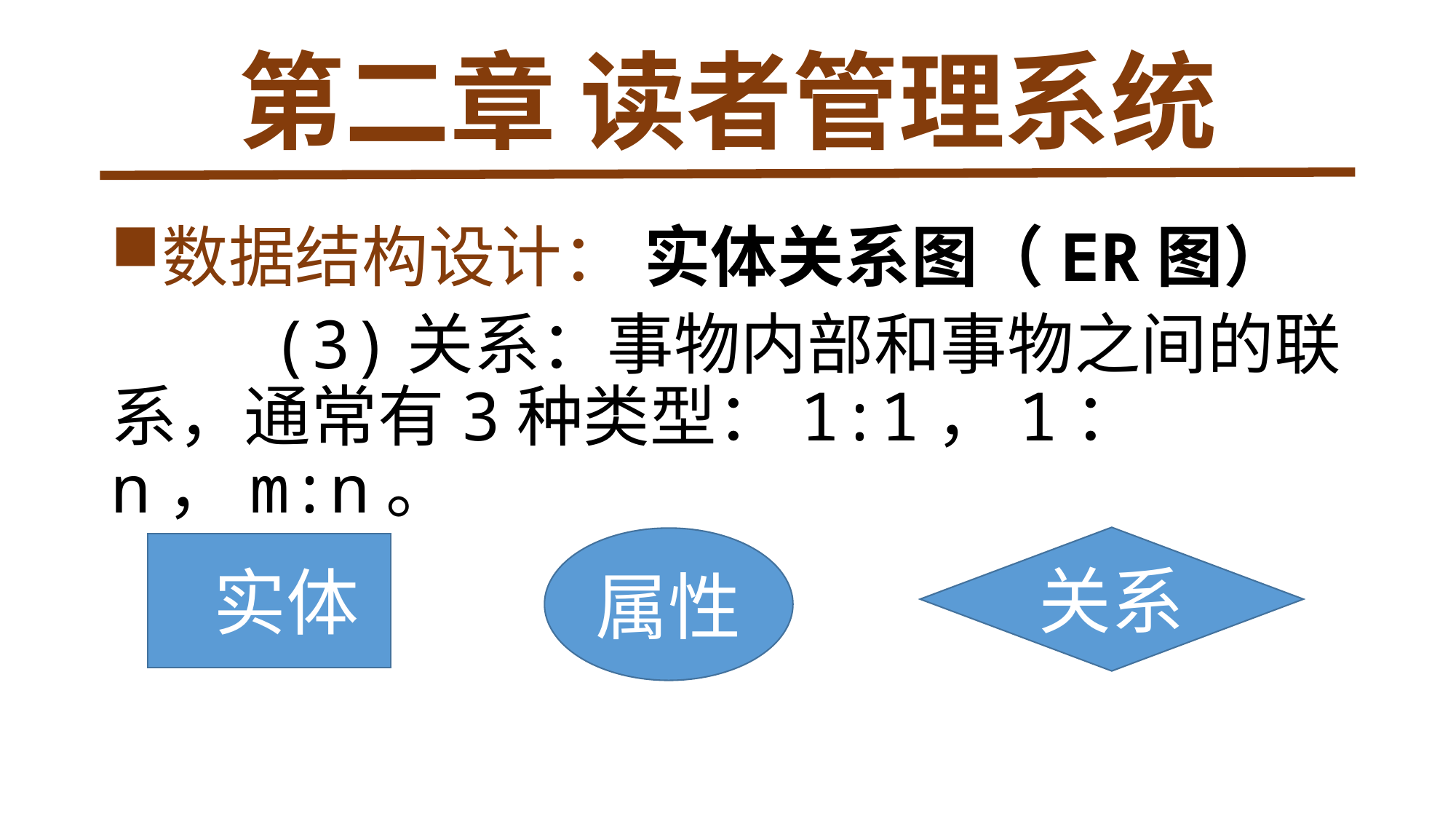

# 第二章 读者管理系统
数据结构设计： 实体关系图（ER图）
    (3)关系：事物内部和事物之间的联系，通常有3种类型：1:1，1：n，m:n。

关系
属性
 实体